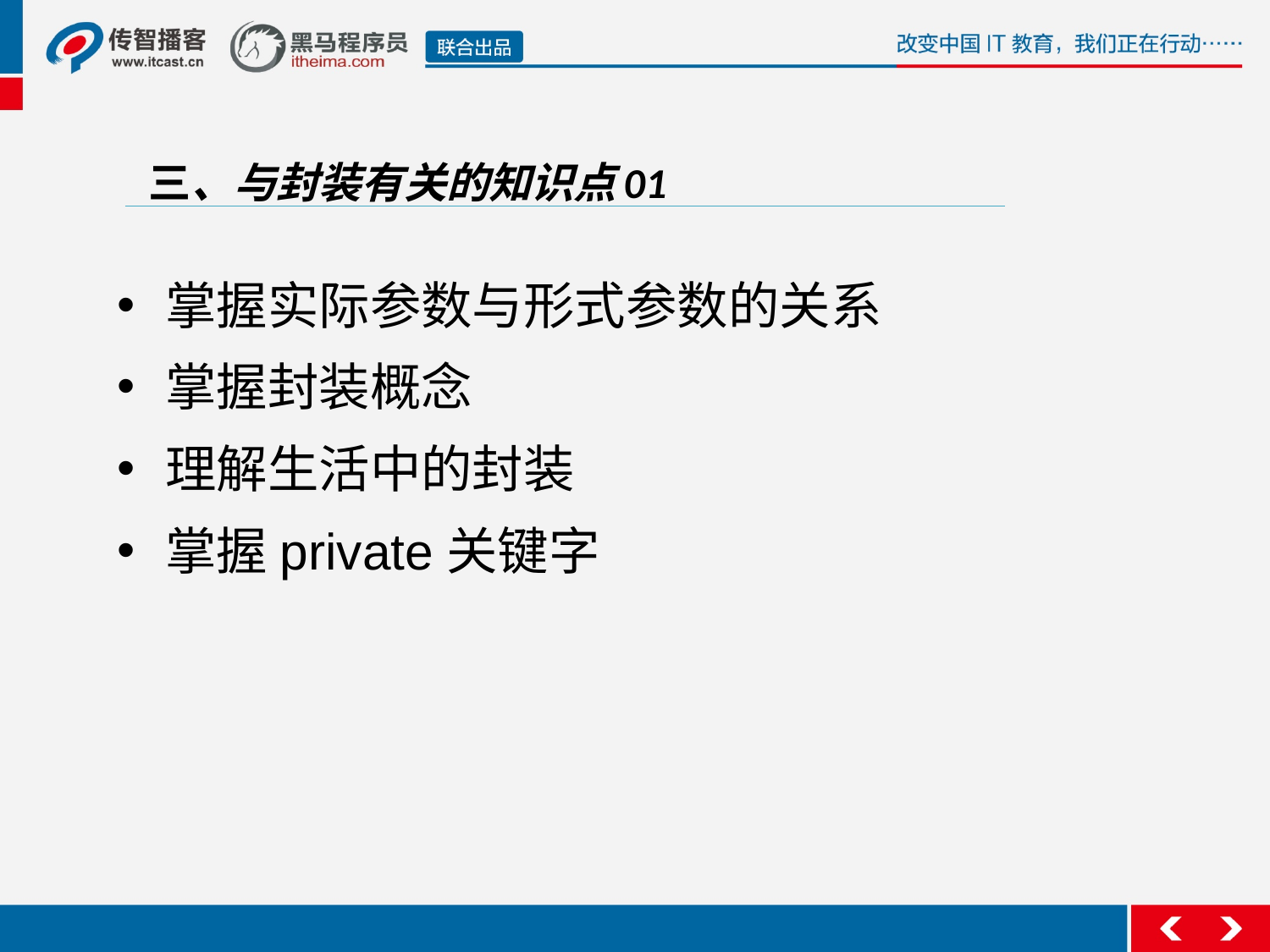

三、与封装有关的知识点01
掌握实际参数与形式参数的关系
掌握封装概念
理解生活中的封装
掌握private关键字